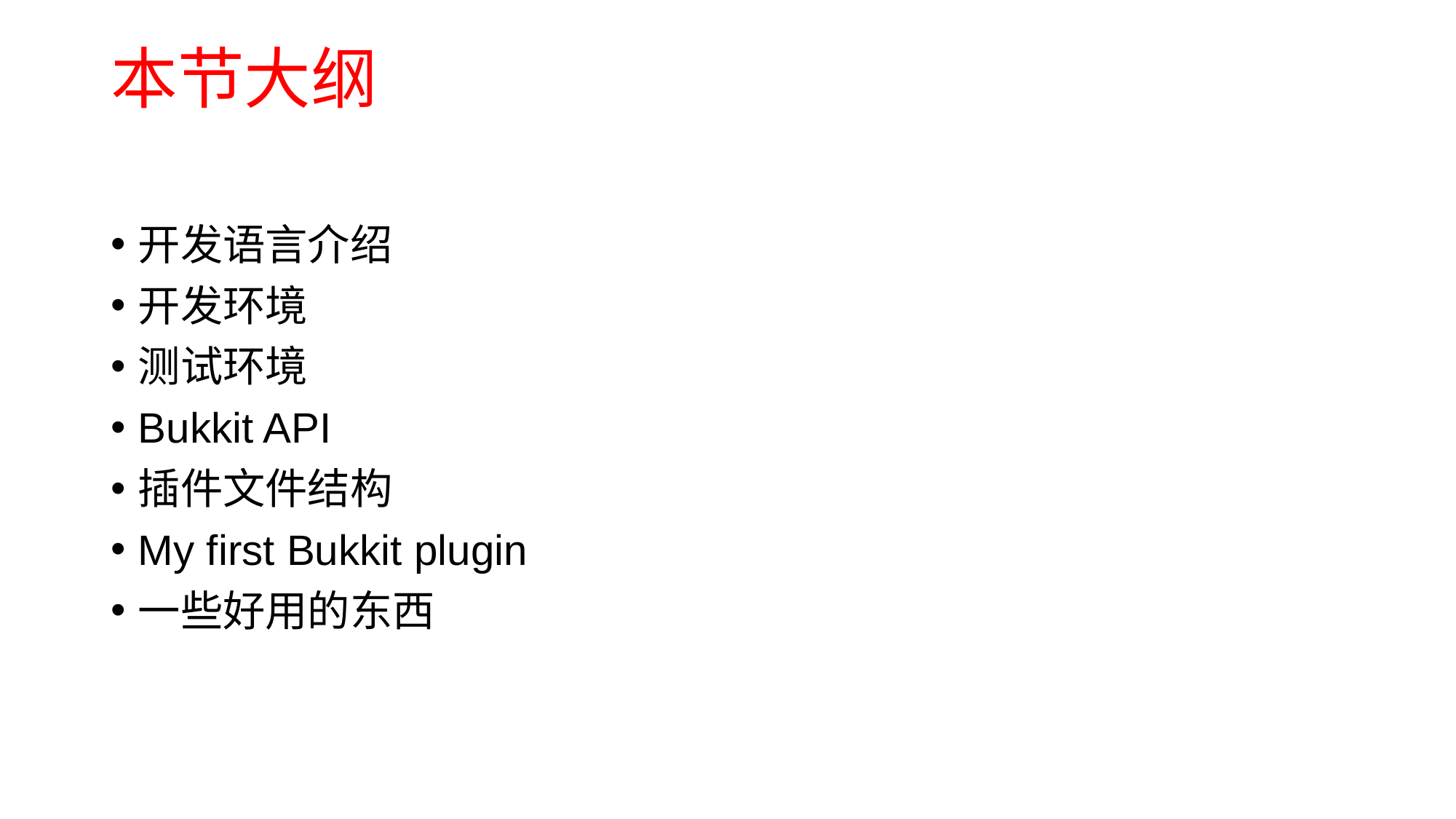

# 本节大纲
开发语言介绍
开发环境
测试环境
Bukkit API
插件文件结构
My first Bukkit plugin
一些好用的东西